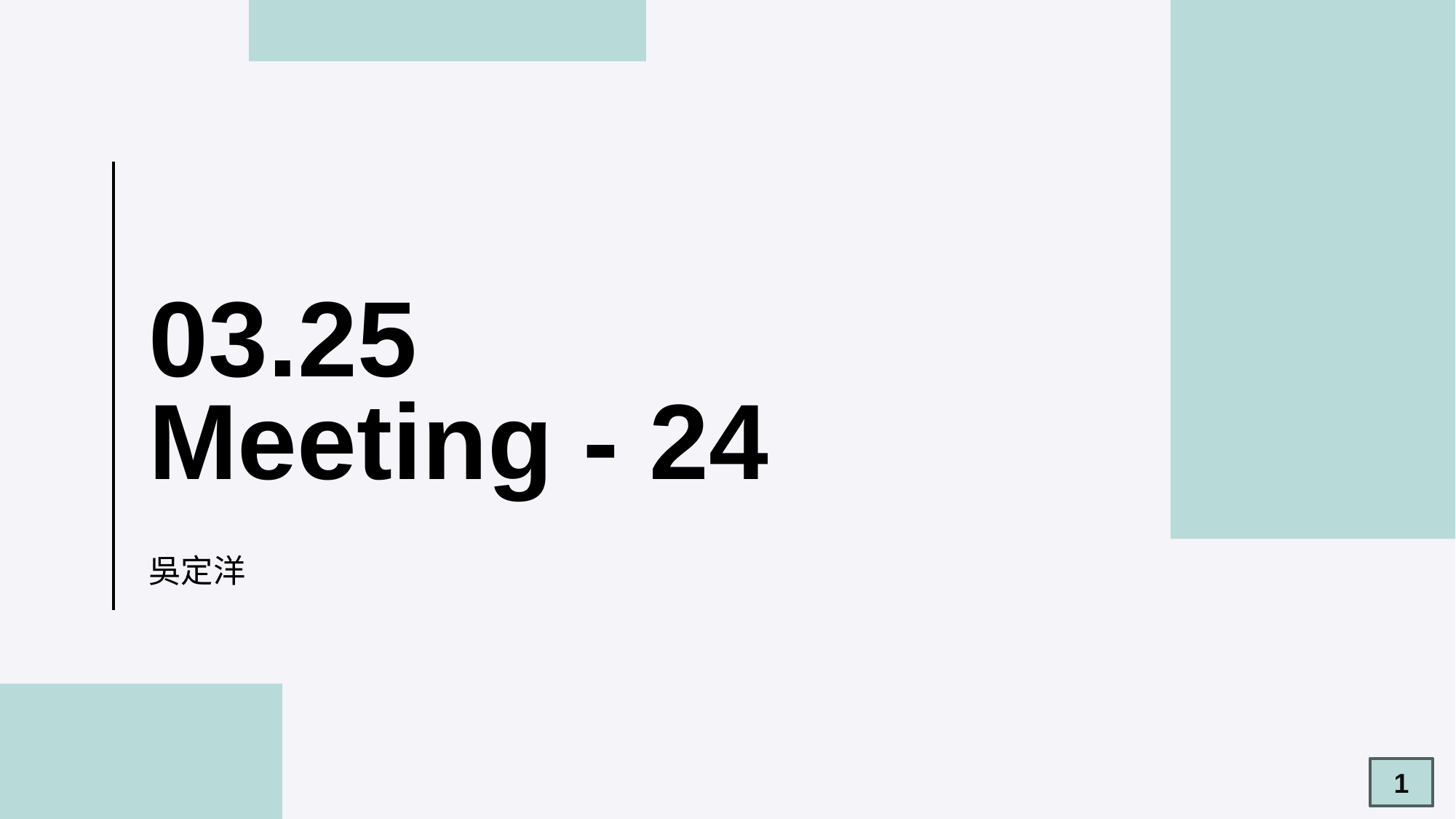

# 03.25 Meeting - 24
吳定洋

1